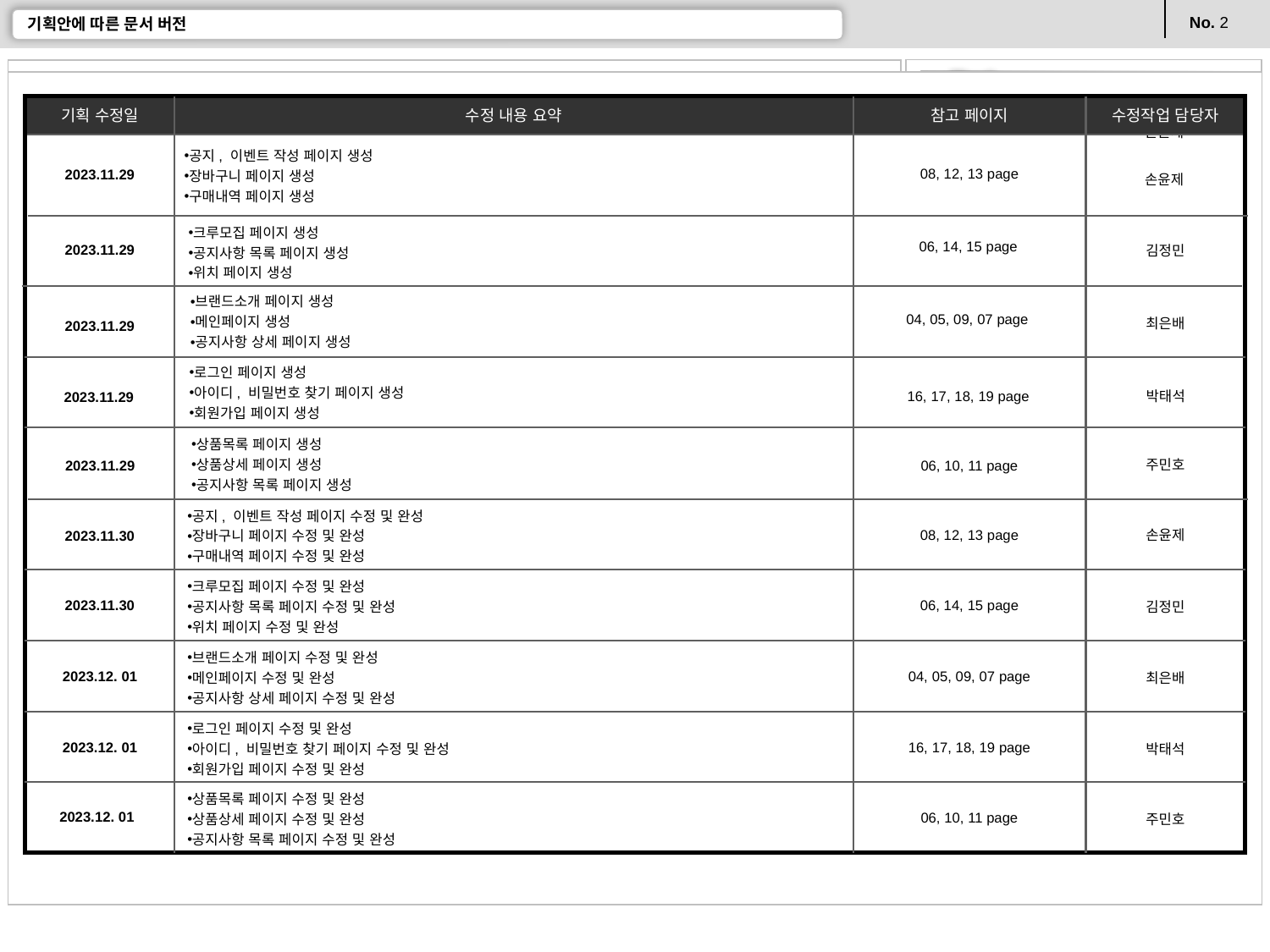

# 기획안에 따른 문서 버전

손윤제
기획 수정일
수정 내용 요약
참고 페이지
수정작업 담당자
2023.11.29
08, 12, 13 page
공지, 이벤트 작성 페이지 생성
장바구니 페이지 생성
구매내역 페이지 생성

손윤제
06, 14, 15 page
2023.11.29
김정민
크루모집 페이지 생성
공지사항 목록 페이지 생성
위치 페이지 생성
04, 05, 09, 07 page
최은배
브랜드소개 페이지 생성
메인페이지 생성
공지사항 상세 페이지 생성
2023.11.29
로그인 페이지 생성
아이디, 비밀번호 찾기 페이지 생성
회원가입 페이지 생성

2023.11.29
박태석
16, 17, 18, 19 page
2023.11.29
상품목록 페이지 생성
상품상세 페이지 생성
공지사항 목록 페이지 생성

주민호
06, 10, 11 page
2023.11.30
공지, 이벤트 작성 페이지 수정 및 완성
장바구니 페이지 수정 및 완성
구매내역 페이지 수정 및 완성
08, 12, 13 page
손윤제
2023.11.30
크루모집 페이지 수정 및 완성
공지사항 목록 페이지 수정 및 완성
위치 페이지 수정 및 완성
06, 14, 15 page
김정민
2023.12. 01
브랜드소개 페이지 수정 및 완성
메인페이지 수정 및 완성
공지사항 상세 페이지 수정 및 완성
04, 05, 09, 07 page
최은배
2023.12. 01
로그인 페이지 수정 및 완성
아이디, 비밀번호 찾기 페이지 수정 및 완성
회원가입 페이지 수정 및 완성
16, 17, 18, 19 page
박태석
2023.12. 01
상품목록 페이지 수정 및 완성
상품상세 페이지 수정 및 완성
공지사항 목록 페이지 수정 및 완성
06, 10, 11 page
주민호